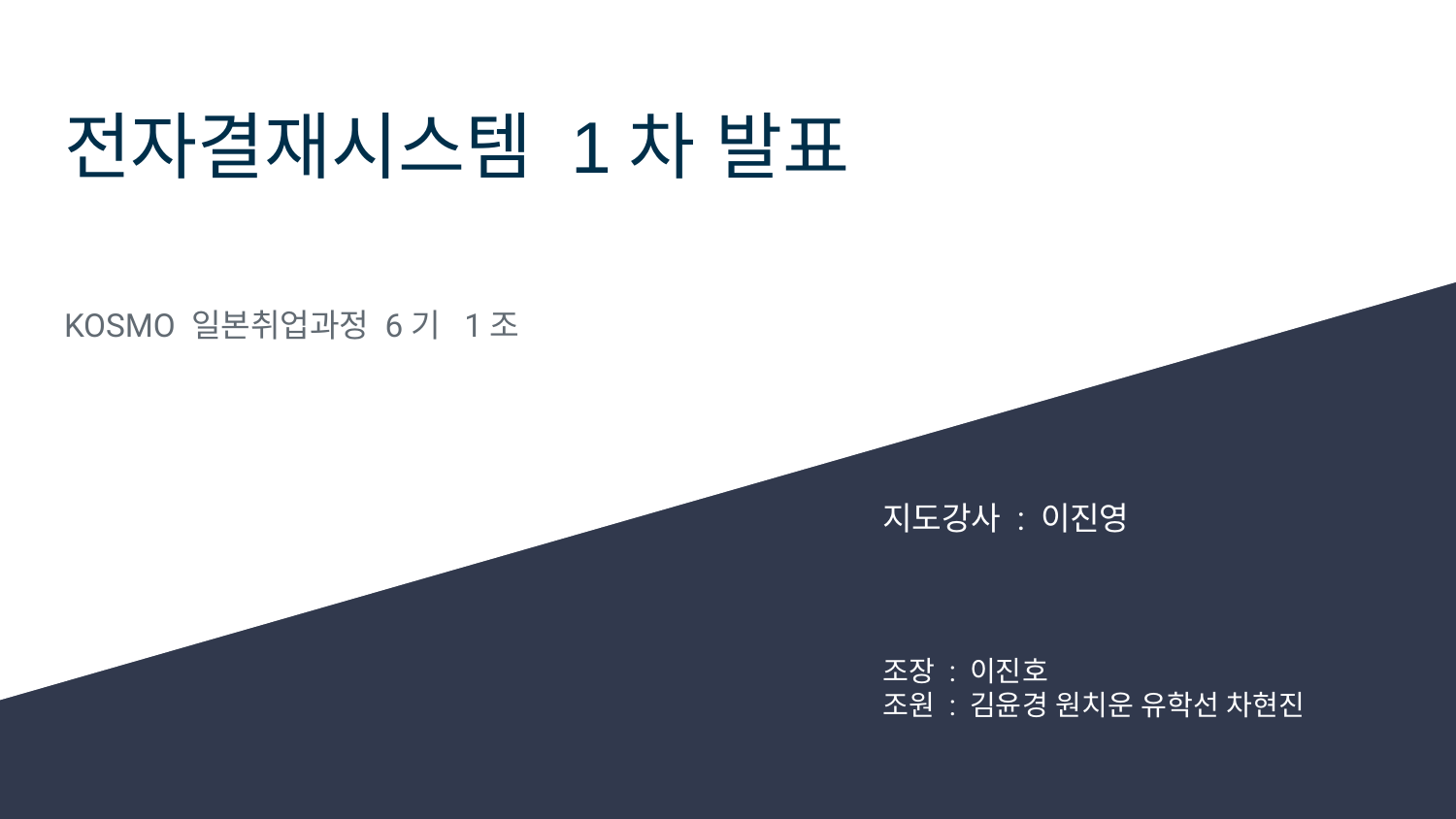

# 전자결재시스템 1차 발표
KOSMO 일본취업과정 6기  1조
지도강사 : 이진영

조장 : 이진호
조원 : 김윤경 원치운 유학선 차현진